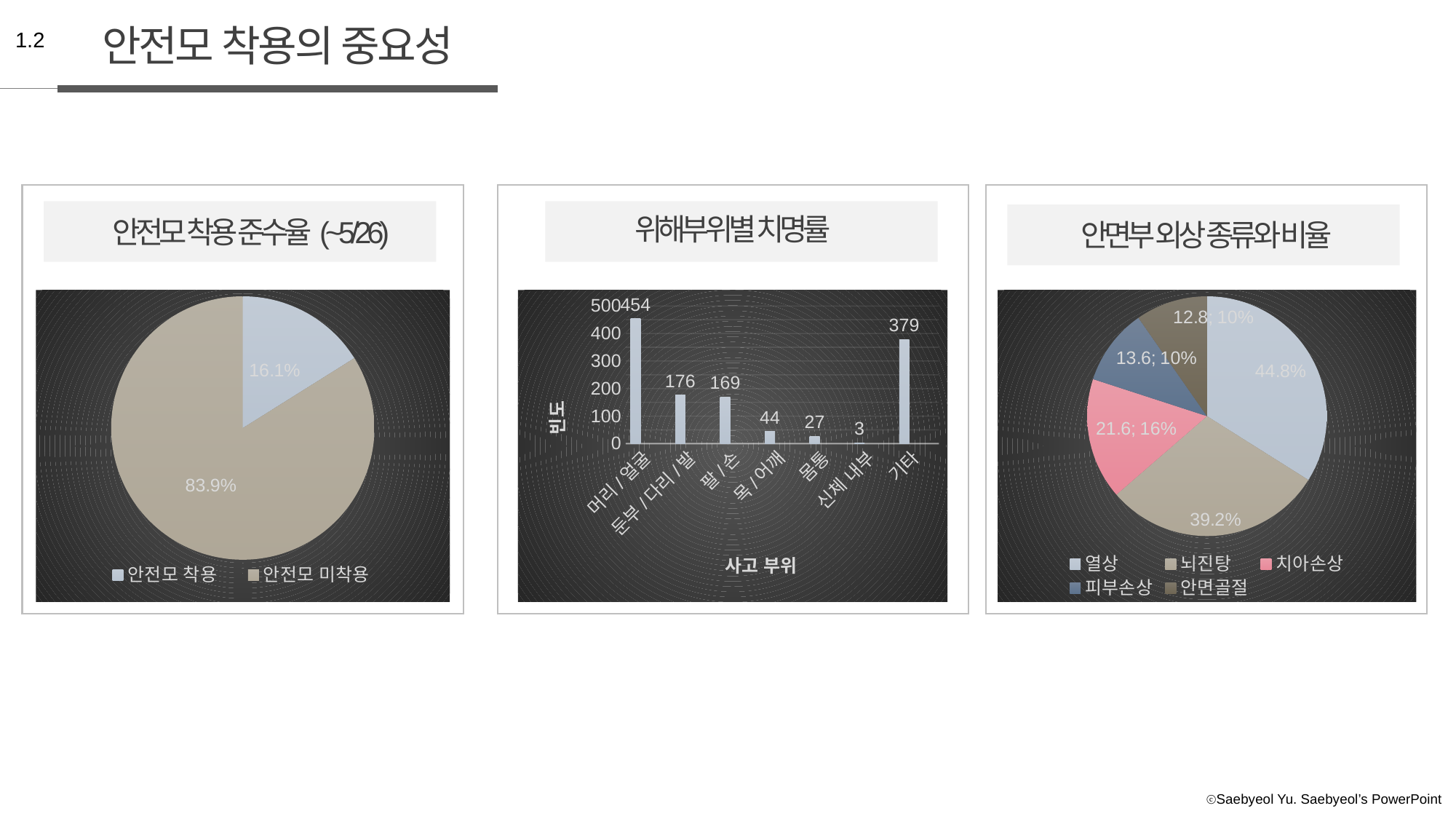

안전모 착용의 중요성
1.2

위해부위별 치명률

안전모 착용 준수율(~5/26)
안면부 외상 종류와 비율

### Chart

| Category | 계열 1 |
|---|---|
| 안전모 착용 | 16.1 |
| 안전모 미착용 | 83.9 |

### Chart

| Category | 계열 1 | 열1 | 열2 |
|---|---|---|---|
| 머리/얼굴 | 454.0 | None | None |
| 둔부/다리/발 | 176.0 | None | None |
| 팔/손 | 169.0 | None | None |
| 목/어깨 | 44.0 | None | None |
| 몸통 | 27.0 | None | None |
| 신체 내부 | 3.0 | None | None |
| 기타 | 379.0 | None | None |

### Chart

| Category | 계열 1 |
|---|---|
| 열상 | 44.8 |
| 뇌진탕 | 39.2 |
| 치아손상 | 21.6 |
| 피부손상 | 13.6 |
| 안면골절 | 12.8 |